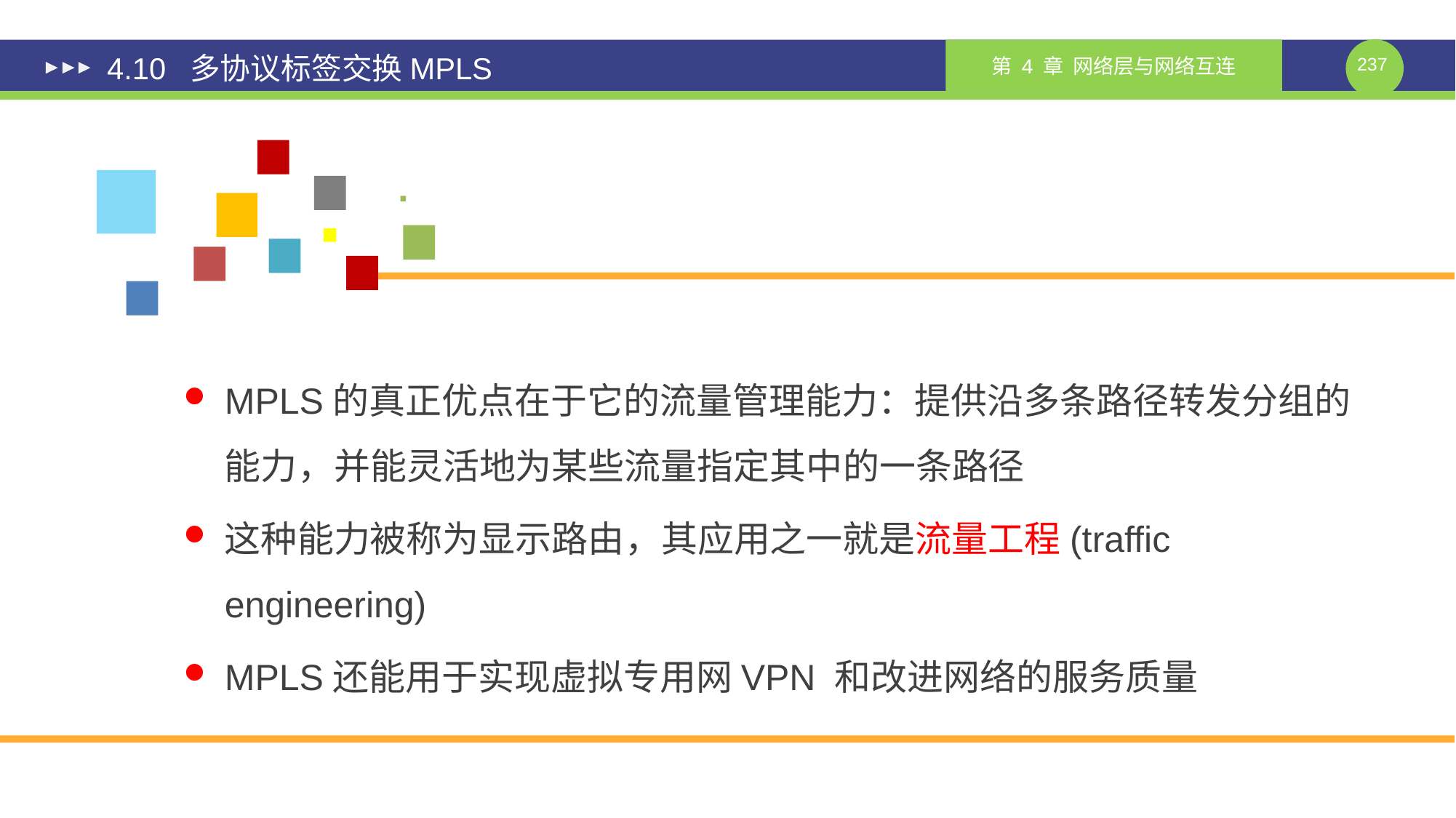

# 4.10  多协议标签交换MPLS

MPLS的真正优点在于它的流量管理能力：提供沿多条路径转发分组的能力，并能灵活地为某些流量指定其中的一条路径
这种能力被称为显示路由，其应用之一就是流量工程(traffic engineering)
MPLS还能用于实现虚拟专用网VPN 和改进网络的服务质量

课件制作人：谢钧  谢希仁